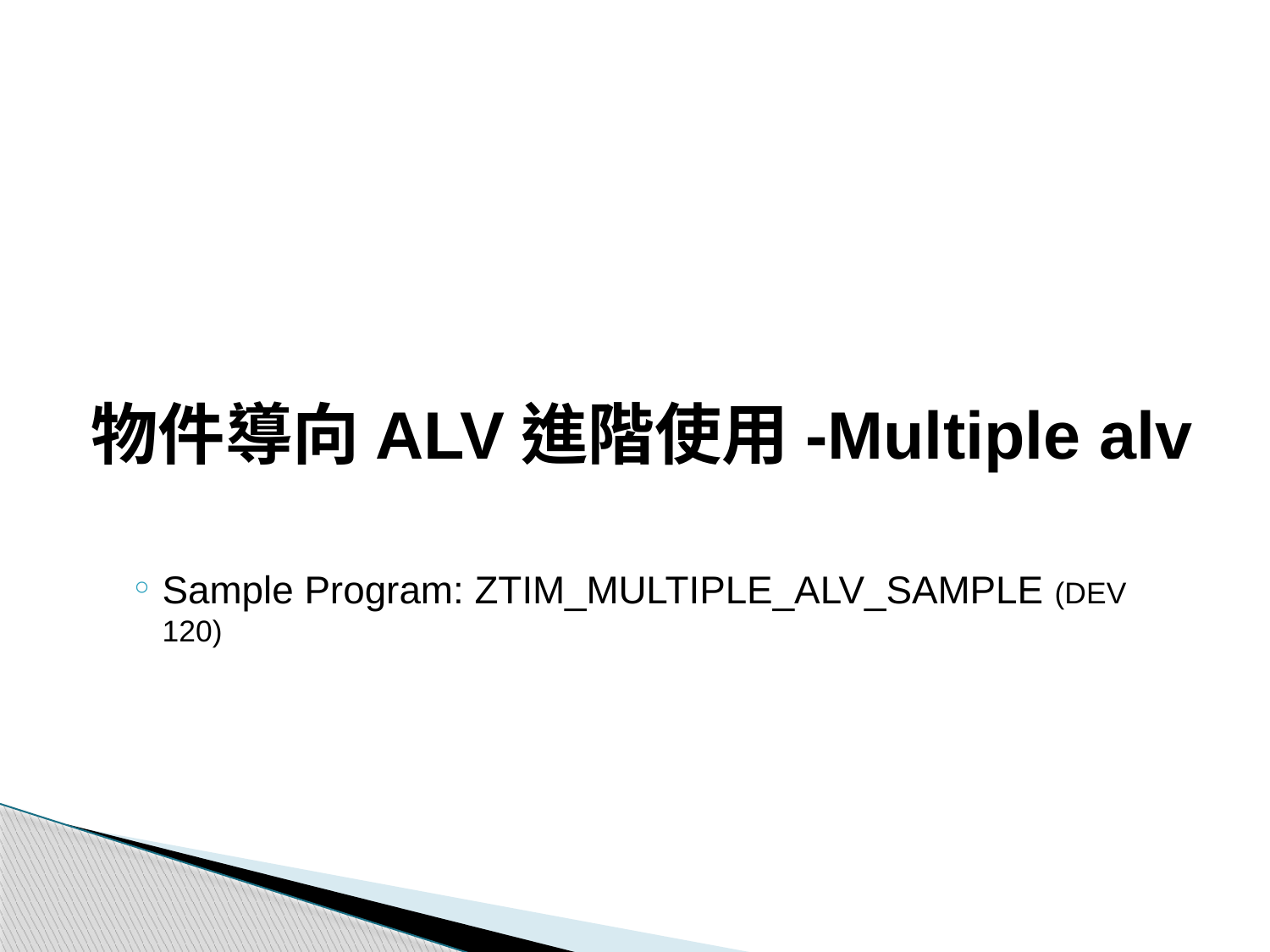

#
物件導向ALV進階使用-Multiple alv

Sample Program: ZTIM_MULTIPLE_ALV_SAMPLE (DEV 120)